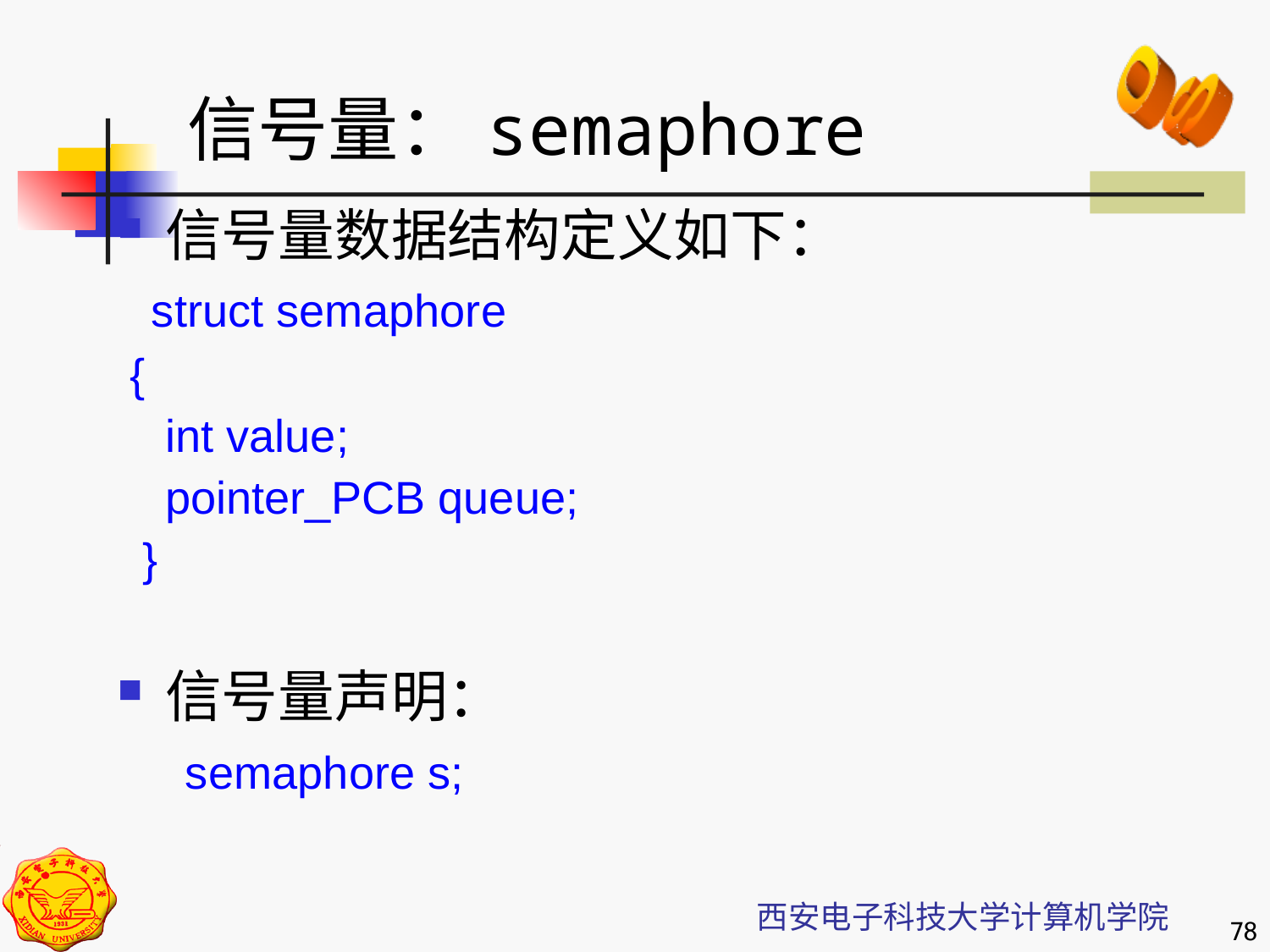

信号量：semaphore
信号量数据结构定义如下：
 struct semaphore
 {
	int value;
	pointer_PCB queue;
  }

信号量声明：
  semaphore s;
78